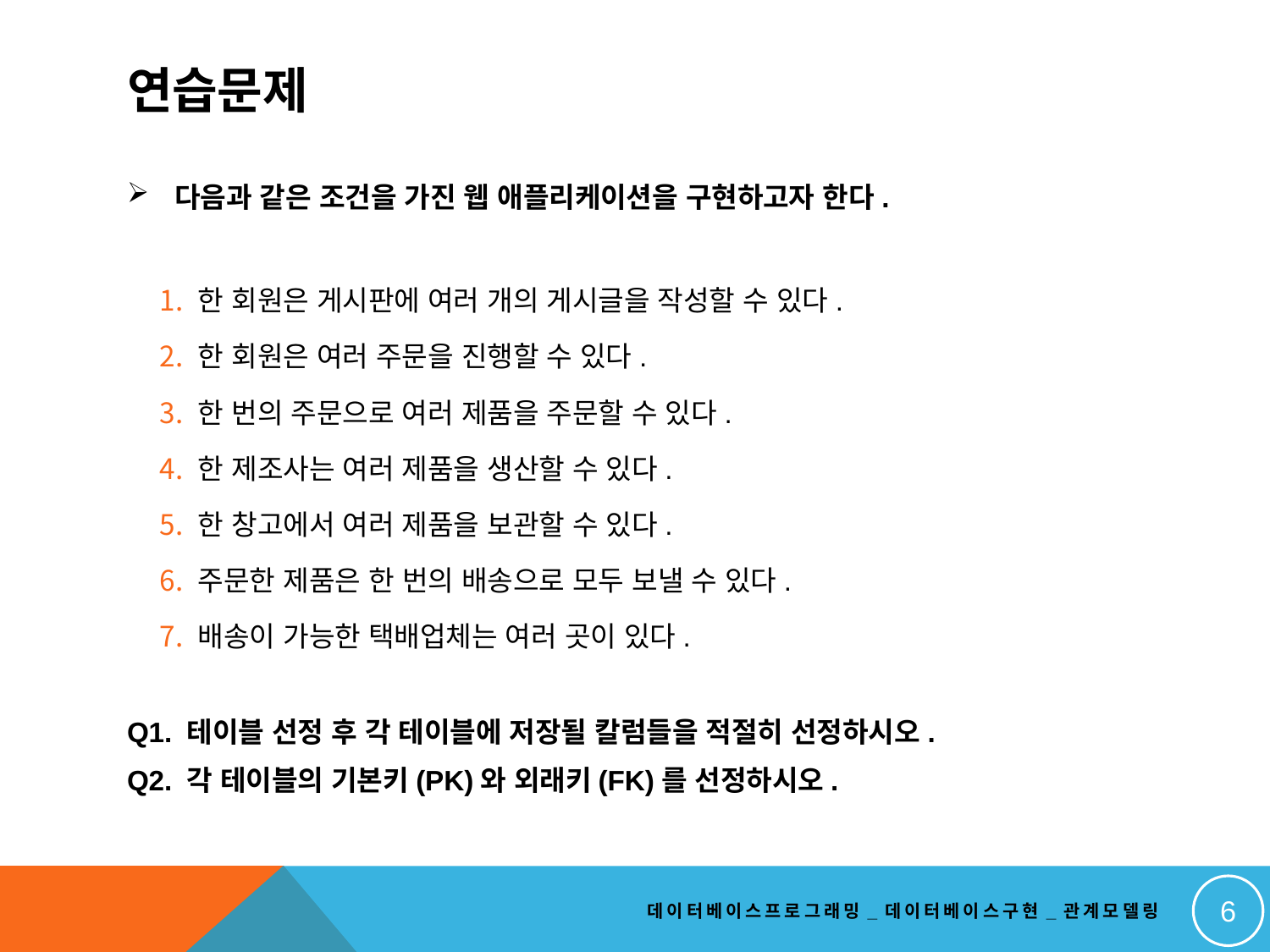

# 연습문제
다음과 같은 조건을 가진 웹 애플리케이션을 구현하고자 한다.

 한 회원은 게시판에 여러 개의 게시글을 작성할 수 있다.
 한 회원은 여러 주문을 진행할 수 있다.
 한 번의 주문으로 여러 제품을 주문할 수 있다.
 한 제조사는 여러 제품을 생산할 수 있다.
 한 창고에서 여러 제품을 보관할 수 있다.
 주문한 제품은 한 번의 배송으로 모두 보낼 수 있다.
 배송이 가능한 택배업체는 여러 곳이 있다.

Q1. 테이블 선정 후 각 테이블에 저장될 칼럼들을 적절히 선정하시오.
Q2. 각 테이블의 기본키(PK)와 외래키(FK)를 선정하시오.

6
데이터베이스프로그래밍_데이터베이스구현_관계모델링